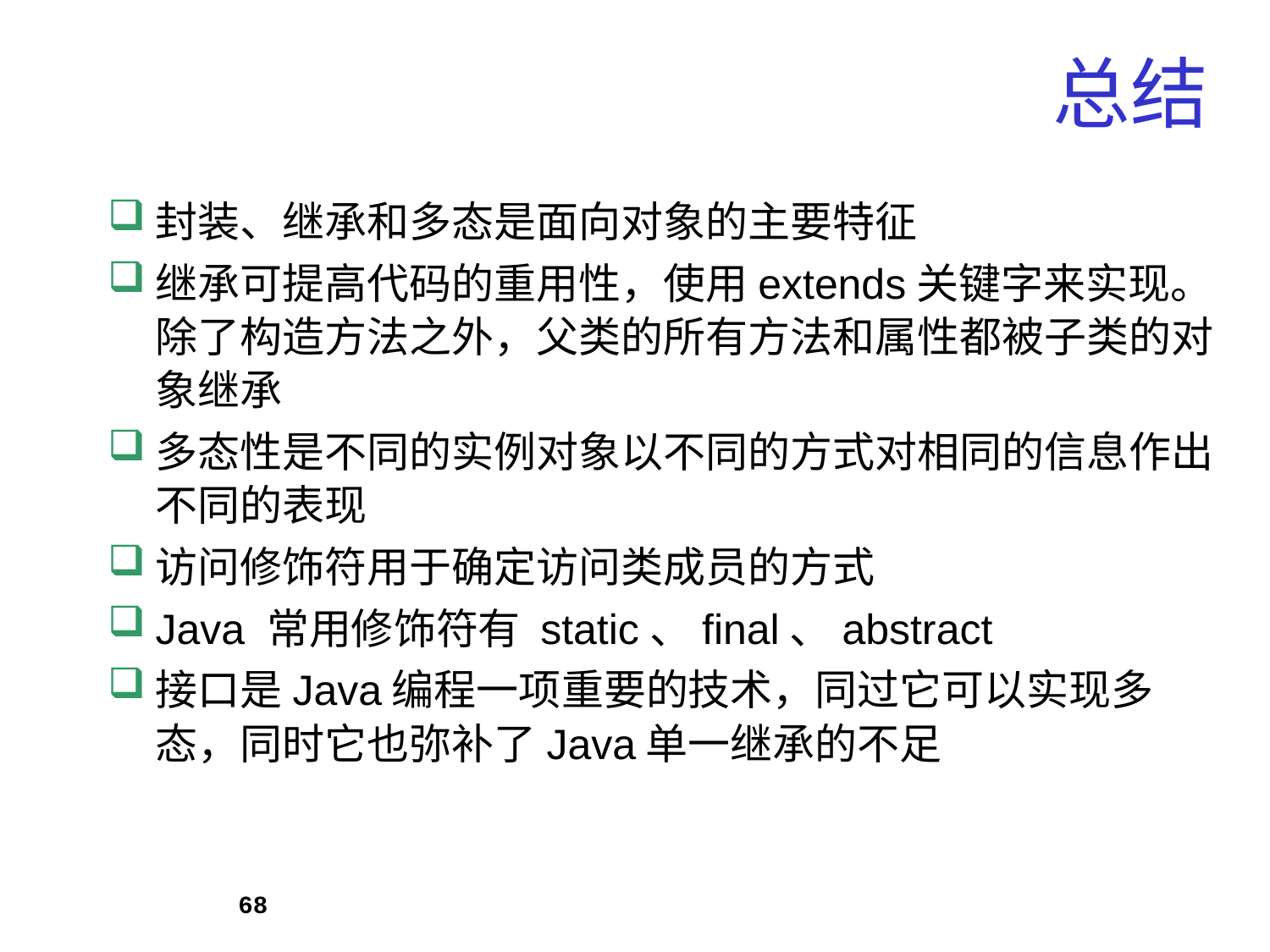

# 总结
封装、继承和多态是面向对象的主要特征
继承可提高代码的重用性，使用extends关键字来实现。除了构造方法之外，父类的所有方法和属性都被子类的对象继承
多态性是不同的实例对象以不同的方式对相同的信息作出不同的表现
访问修饰符用于确定访问类成员的方式
Java 常用修饰符有 static、final、abstract
接口是Java编程一项重要的技术，同过它可以实现多态，同时它也弥补了Java单一继承的不足
68